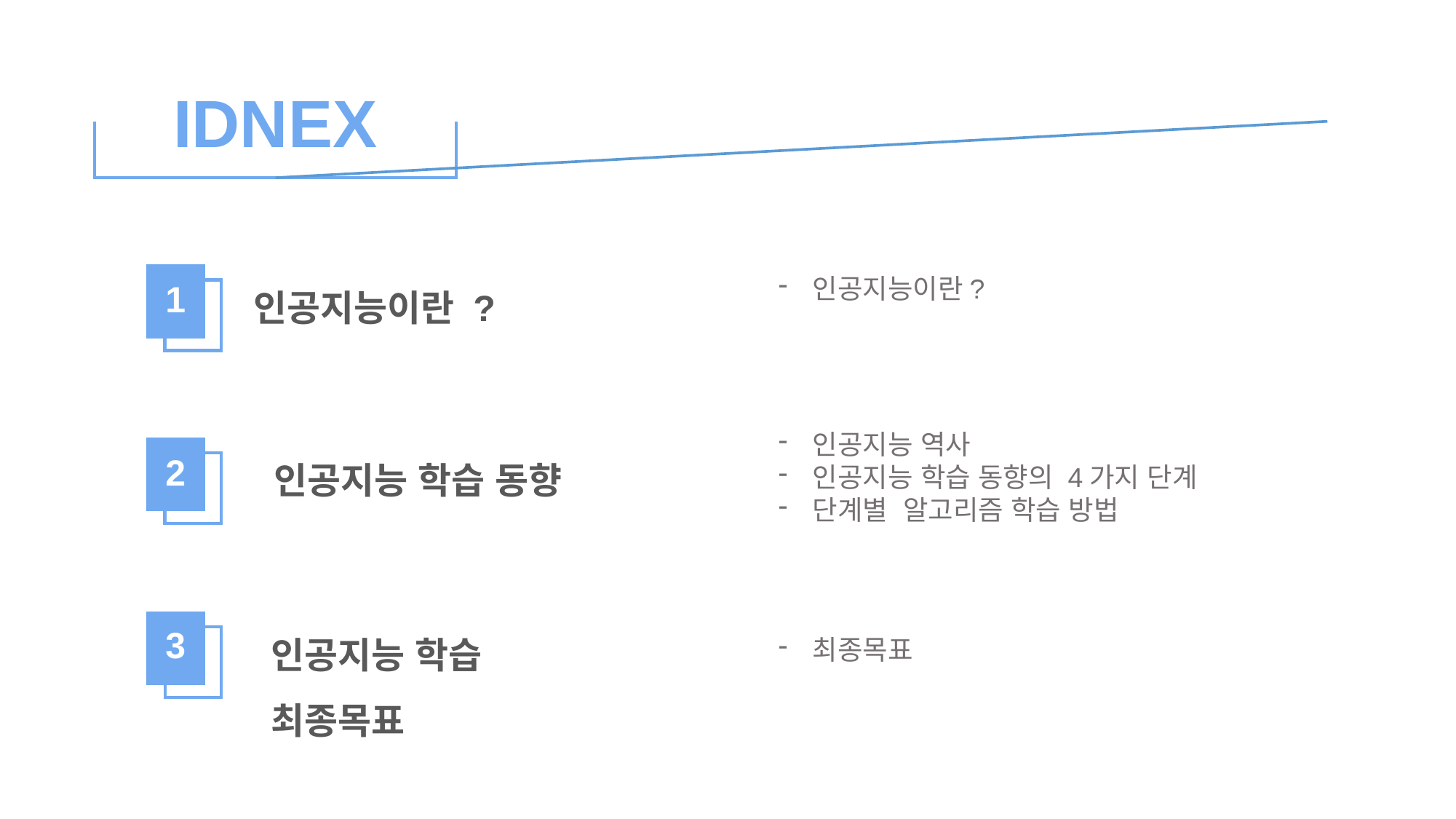

IDNEX
1
인공지능이란 ?

2
인공지능 학습 동향

3
인공지능 학습
최종목표

인공지능이란?
인공지능 역사
인공지능 학습 동향의 4가지 단계
단계별  알고리즘 학습 방법
최종목표